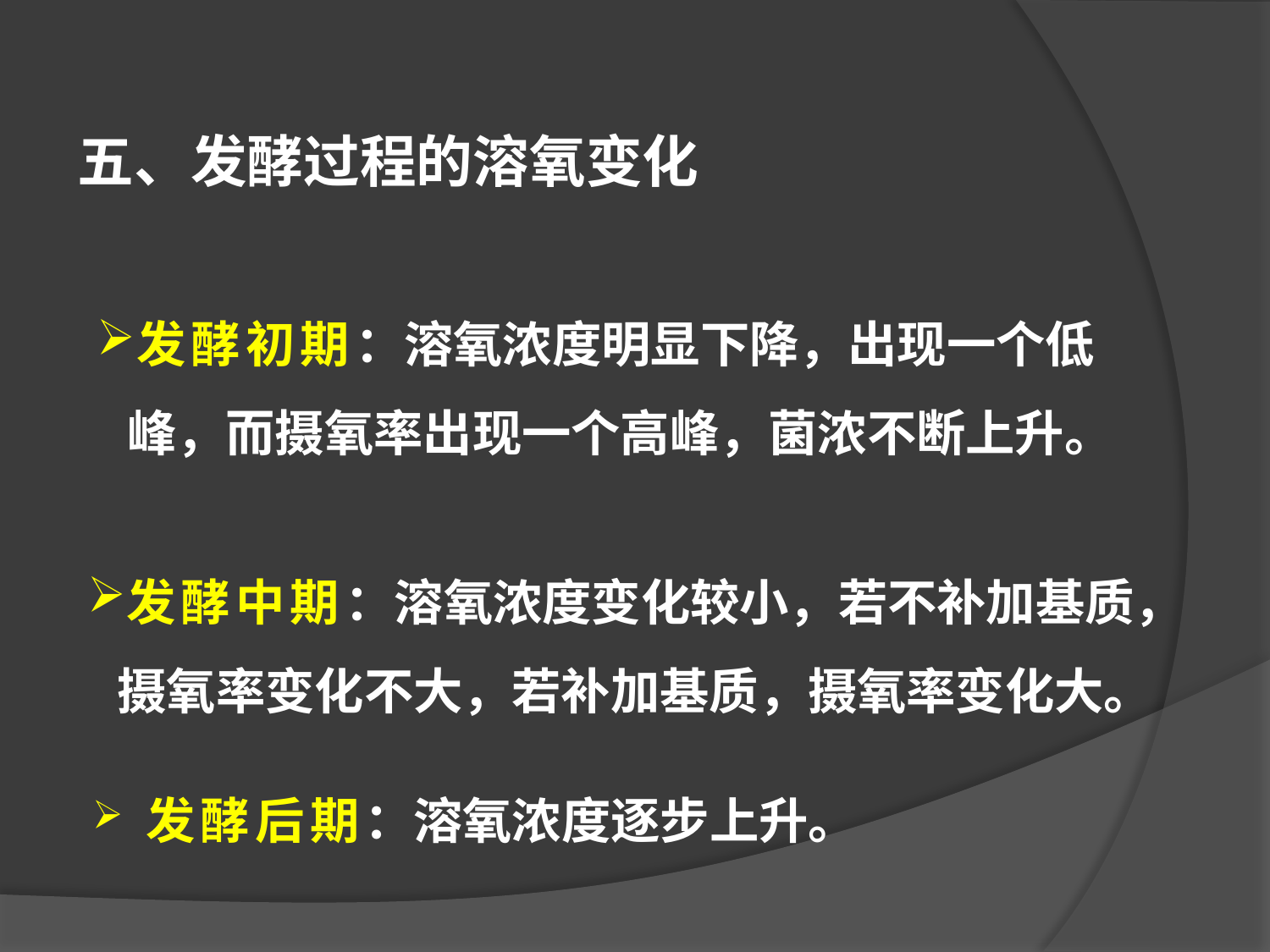

五、发酵过程的溶氧变化
发酵初期：溶氧浓度明显下降，出现一个低峰，而摄氧率出现一个高峰，菌浓不断上升。
发酵中期：溶氧浓度变化较小，若不补加基质，摄氧率变化不大，若补加基质，摄氧率变化大。
发酵后期：溶氧浓度逐步上升。